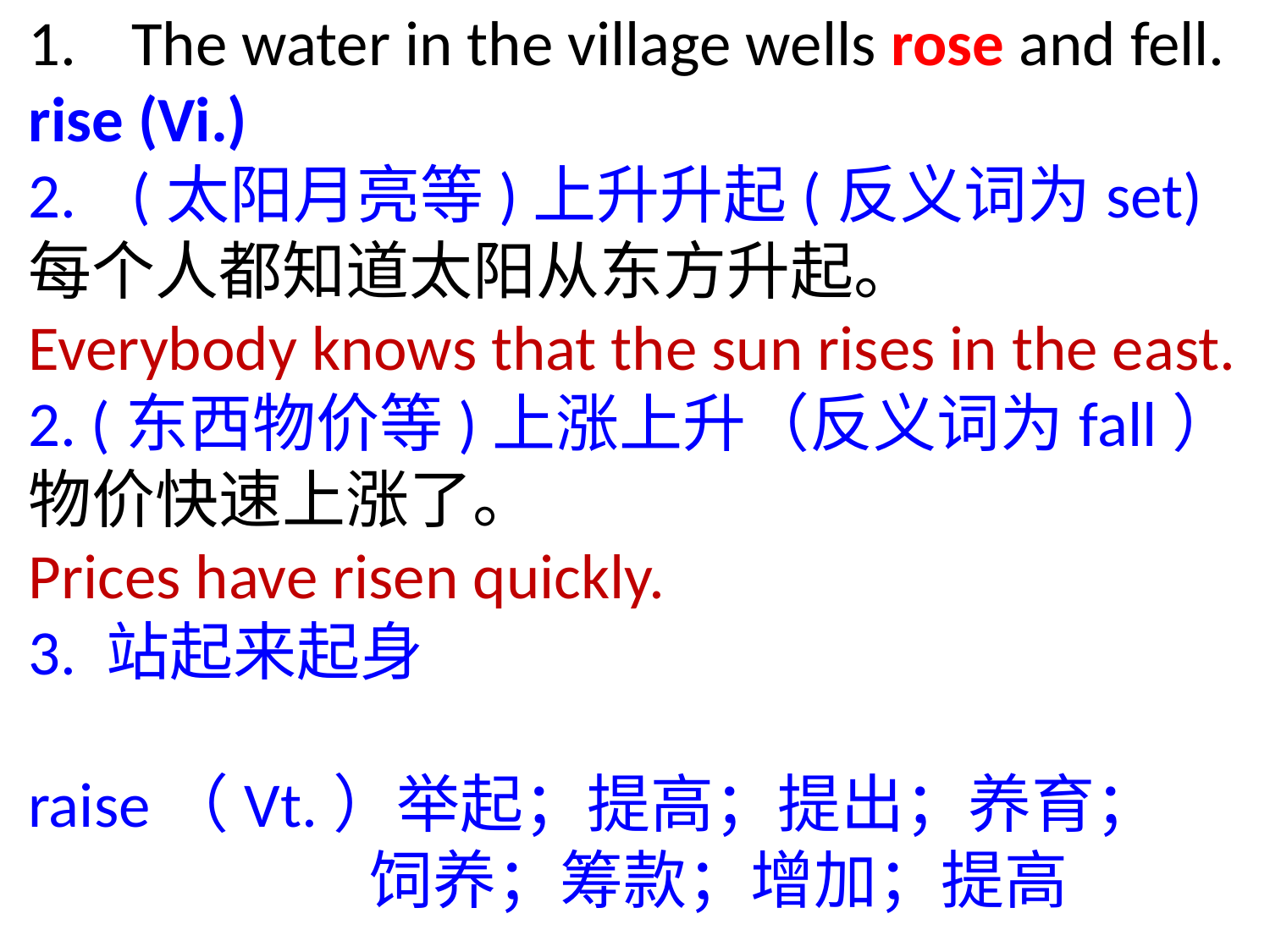

The water in the village wells rose and fell.
rise (Vi.)
(太阳月亮等)上升升起(反义词为set)
每个人都知道太阳从东方升起。
Everybody knows that the sun rises in the east.
2. (东西物价等)上涨上升（反义词为fall）
物价快速上涨了。
Prices have risen quickly.
3. 站起来起身

raise（Vt.）举起；提高；提出；养育；
                       饲养；筹款；增加；提高